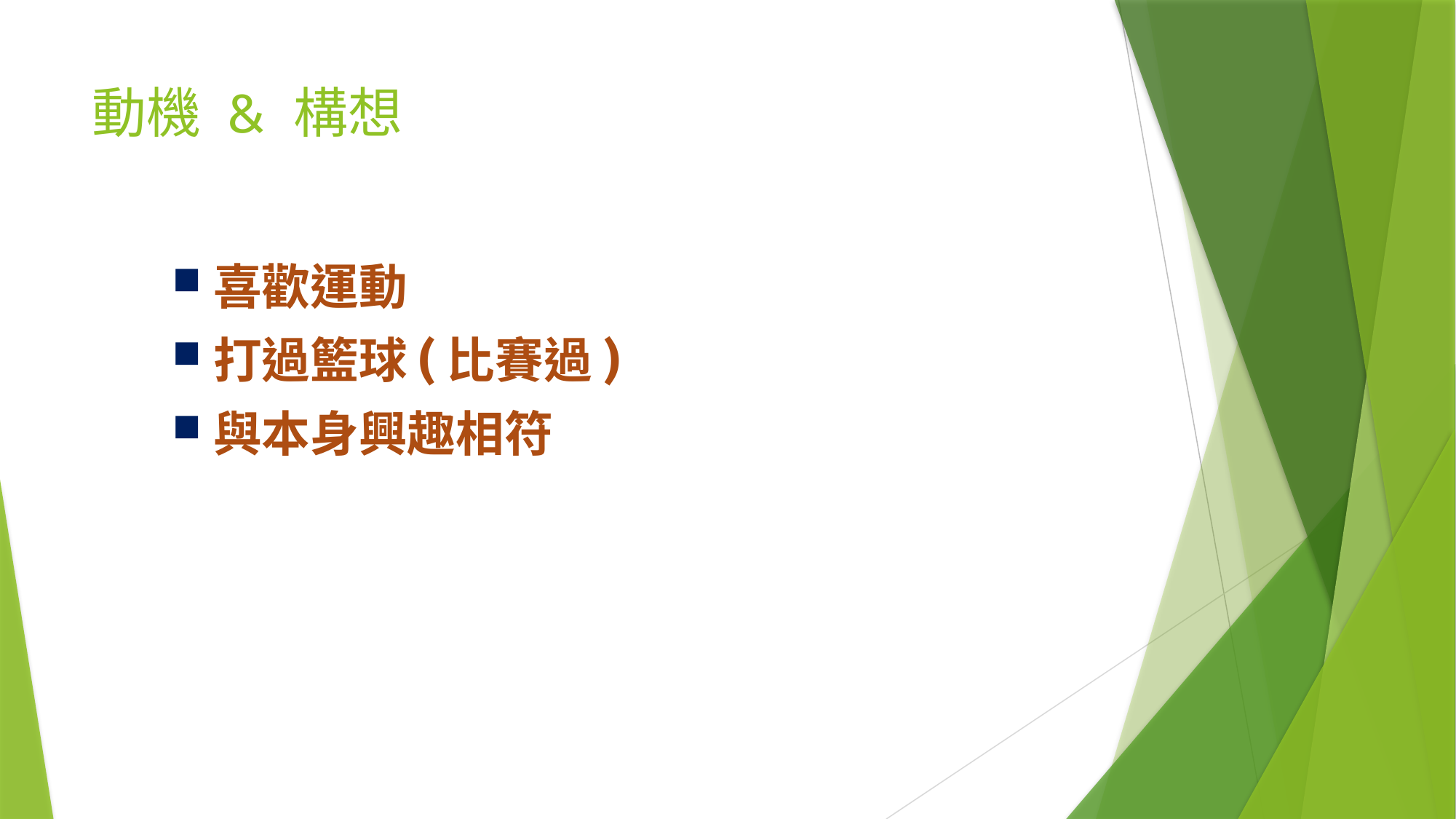

# 動機 & 構想
喜歡運動
打過籃球(比賽過)
與本身興趣相符